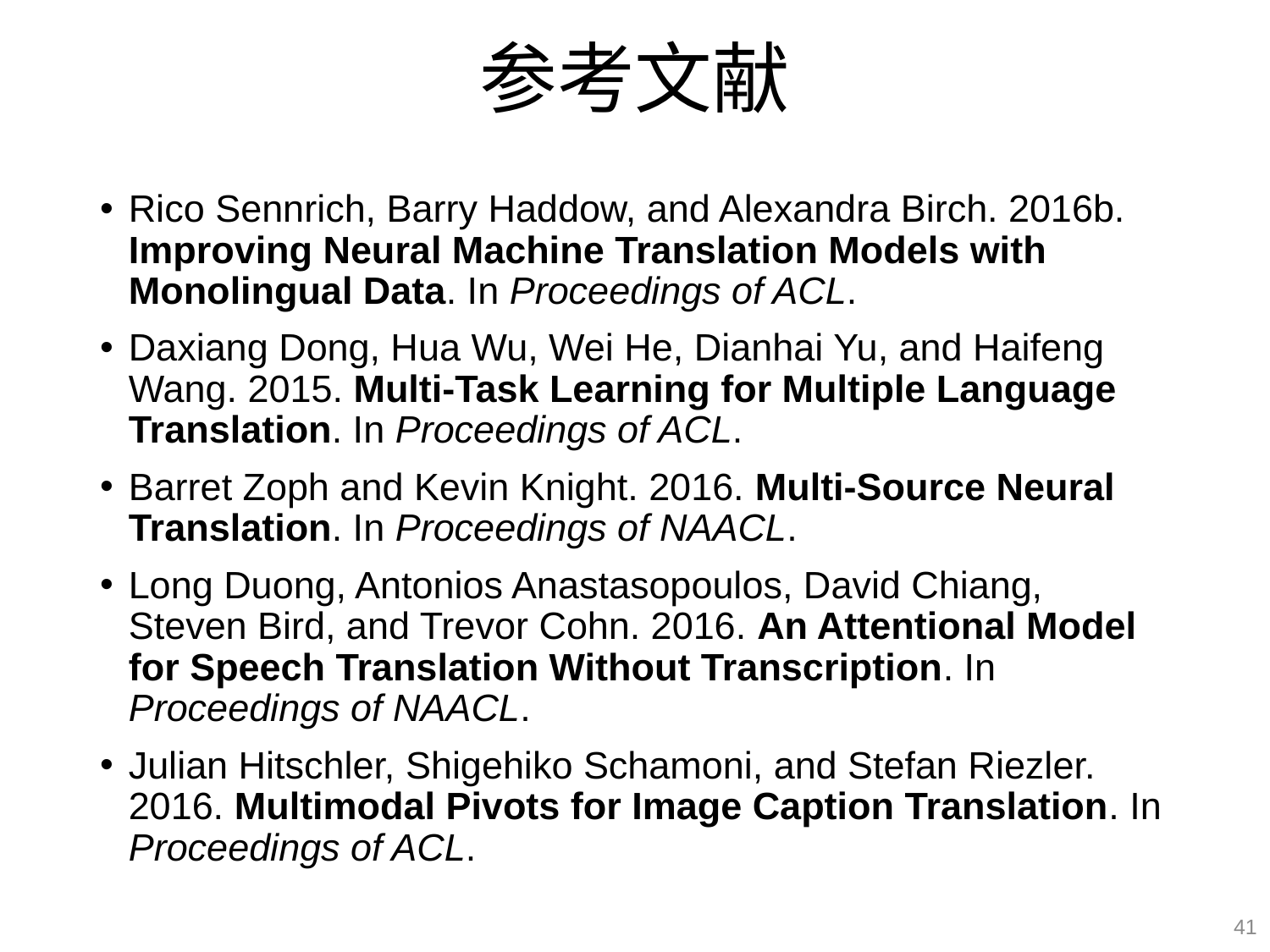

# 参考文献
Rico Sennrich, Barry Haddow, and Alexandra Birch. 2016b. Improving Neural Machine Translation Models with Monolingual Data. In Proceedings of ACL.
Daxiang Dong, Hua Wu, Wei He, Dianhai Yu, and Haifeng Wang. 2015. Multi-Task Learning for Multiple Language Translation. In Proceedings of ACL.
Barret Zoph and Kevin Knight. 2016. Multi-Source Neural Translation. In Proceedings of NAACL.
Long Duong, Antonios Anastasopoulos, David Chiang, Steven Bird, and Trevor Cohn. 2016. An Attentional Model for Speech Translation Without Transcription. In Proceedings of NAACL.
Julian Hitschler, Shigehiko Schamoni, and Stefan Riezler. 2016. Multimodal Pivots for Image Caption Translation. In Proceedings of ACL.

41